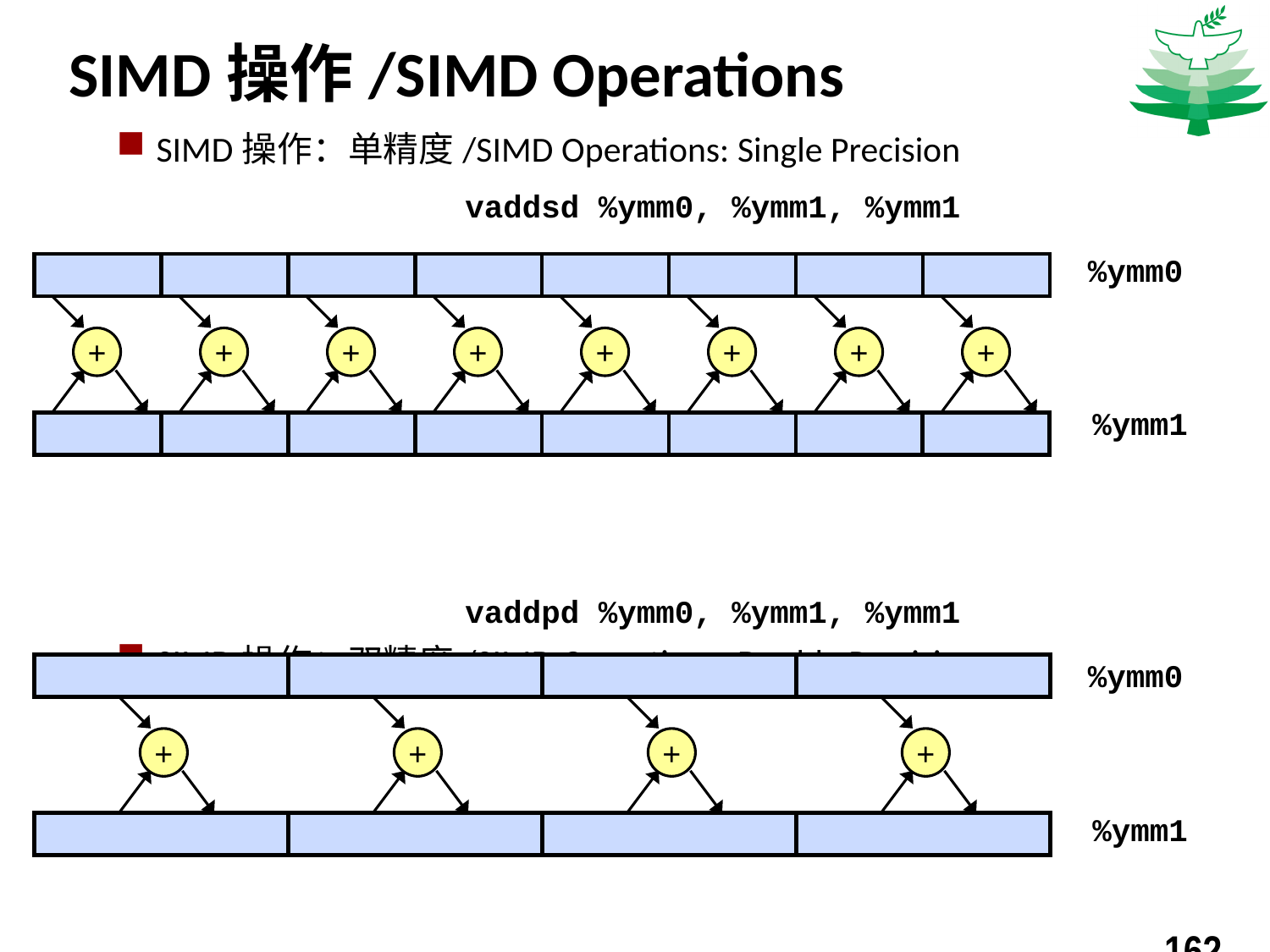

# SIMD操作/SIMD Operations
SIMD操作：单精度/SIMD Operations: Single Precision

SIMD操作：双精度/SIMD Operations: Double Precision
vaddsd %ymm0, %ymm1, %ymm1
%ymm0

+

+

+

+

+

+

+

+

%ymm1
vaddpd %ymm0, %ymm1, %ymm1
%ymm0

+

+

+

+

%ymm1